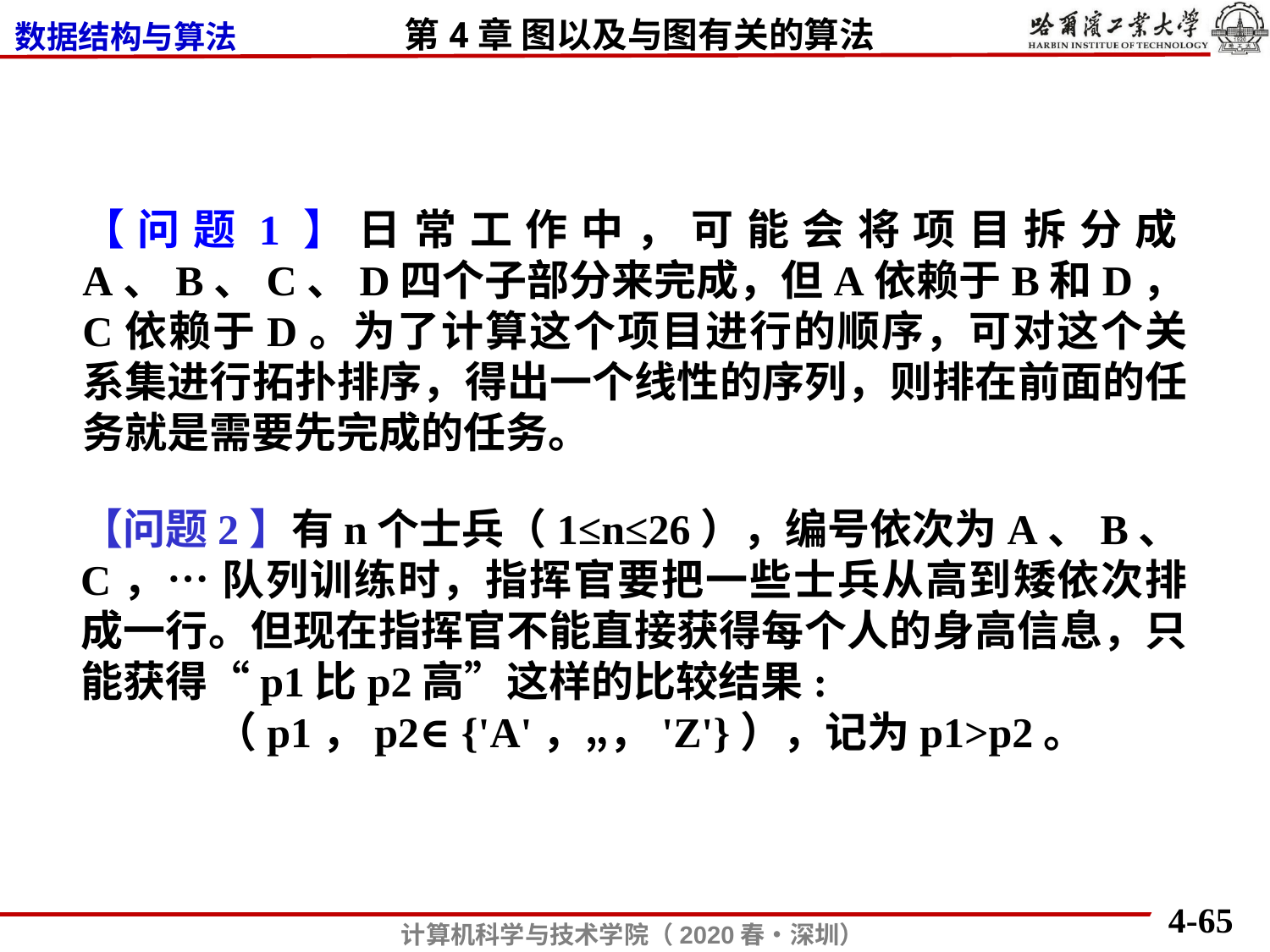

【问题1】日常工作中，可能会将项目拆分成A、B、C、D四个子部分来完成，但A依赖于B和D，C依赖于D。为了计算这个项目进行的顺序，可对这个关系集进行拓扑排序，得出一个线性的序列，则排在前面的任务就是需要先完成的任务。
【问题2】有n个士兵（1≤n≤26），编号依次为A、B、C，… 队列训练时，指挥官要把一些士兵从高到矮依次排成一行。但现在指挥官不能直接获得每个人的身高信息，只能获得“p1比p2高”这样的比较结果:
             （p1，p2∈{'A'，„，'Z'}），记为p1>p2。